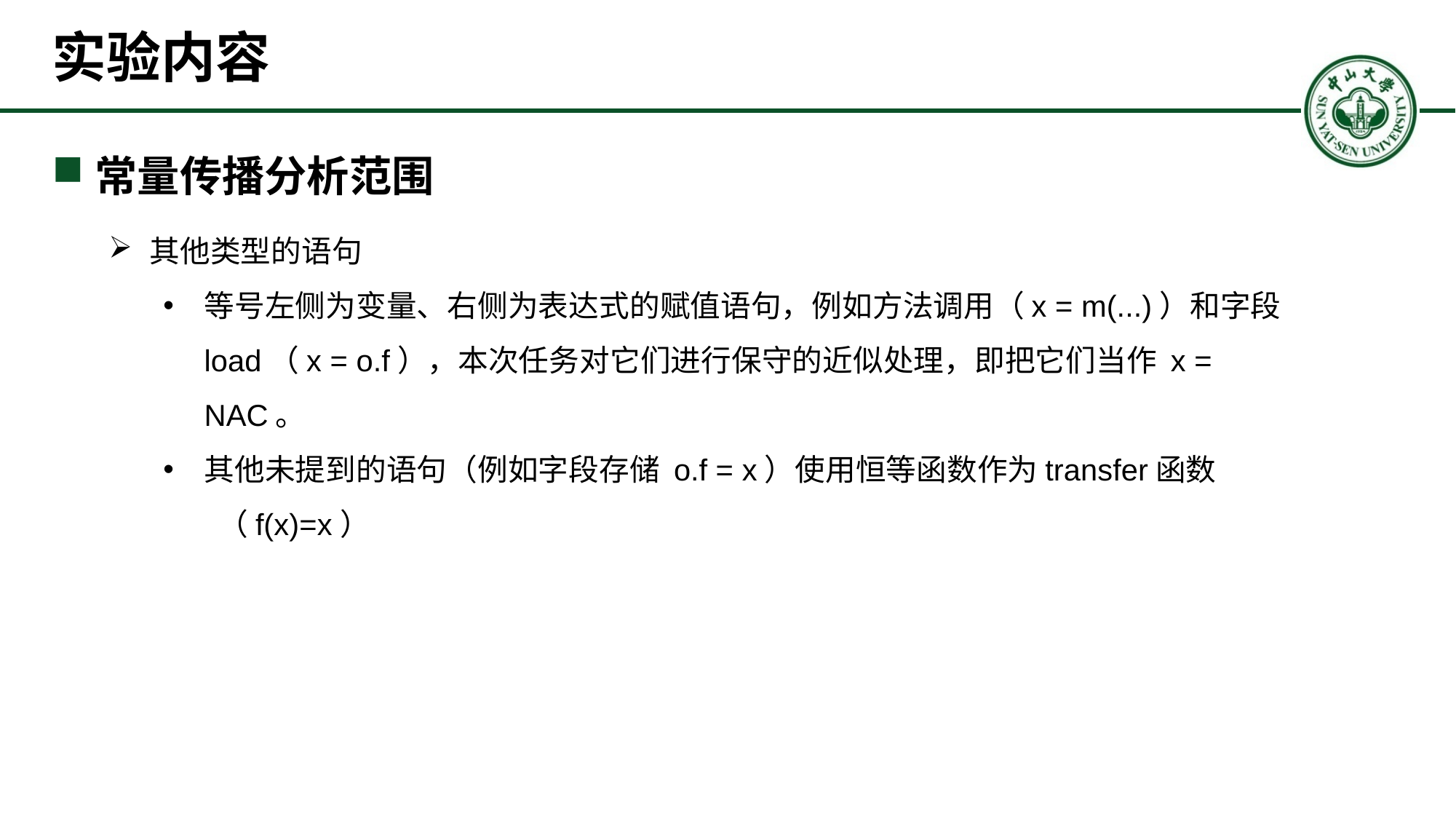

# 实验内容
常量传播分析范围
其他类型的语句
等号左侧为变量、右侧为表达式的赋值语句，例如方法调用（x = m(...)）和字段 load（x = o.f），本次任务对它们进行保守的近似处理，即把它们当作 x = NAC。
其他未提到的语句（例如字段存储 o.f = x）使用恒等函数作为transfer函数
（f(x)=x）